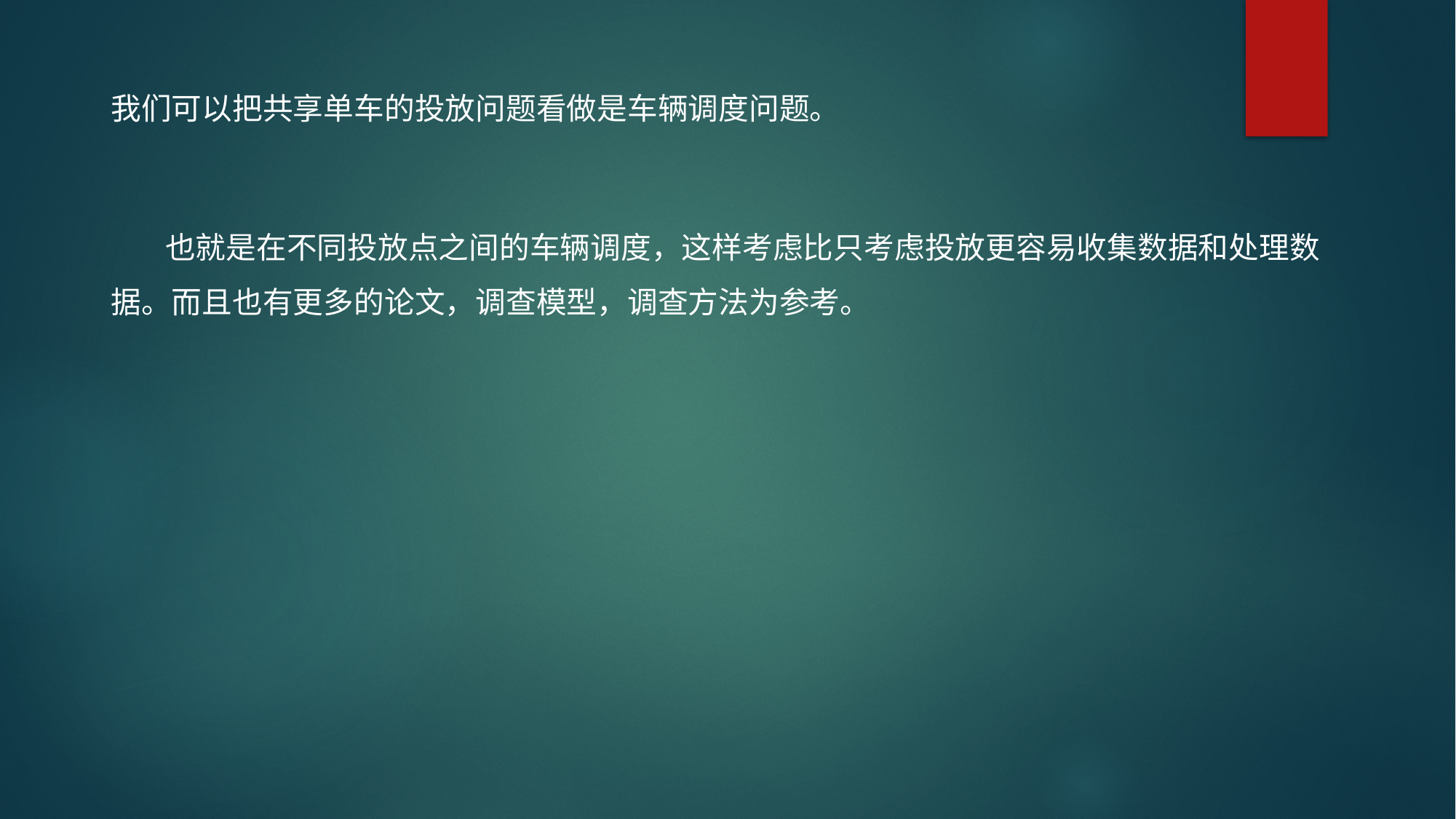

我们可以把共享单车的投放问题看做是车辆调度问题。

       也就是在不同投放点之间的车辆调度，这样考虑比只考虑投放更容易收集数据和处理数据。而且也有更多的论文，调查模型，调查方法为参考。